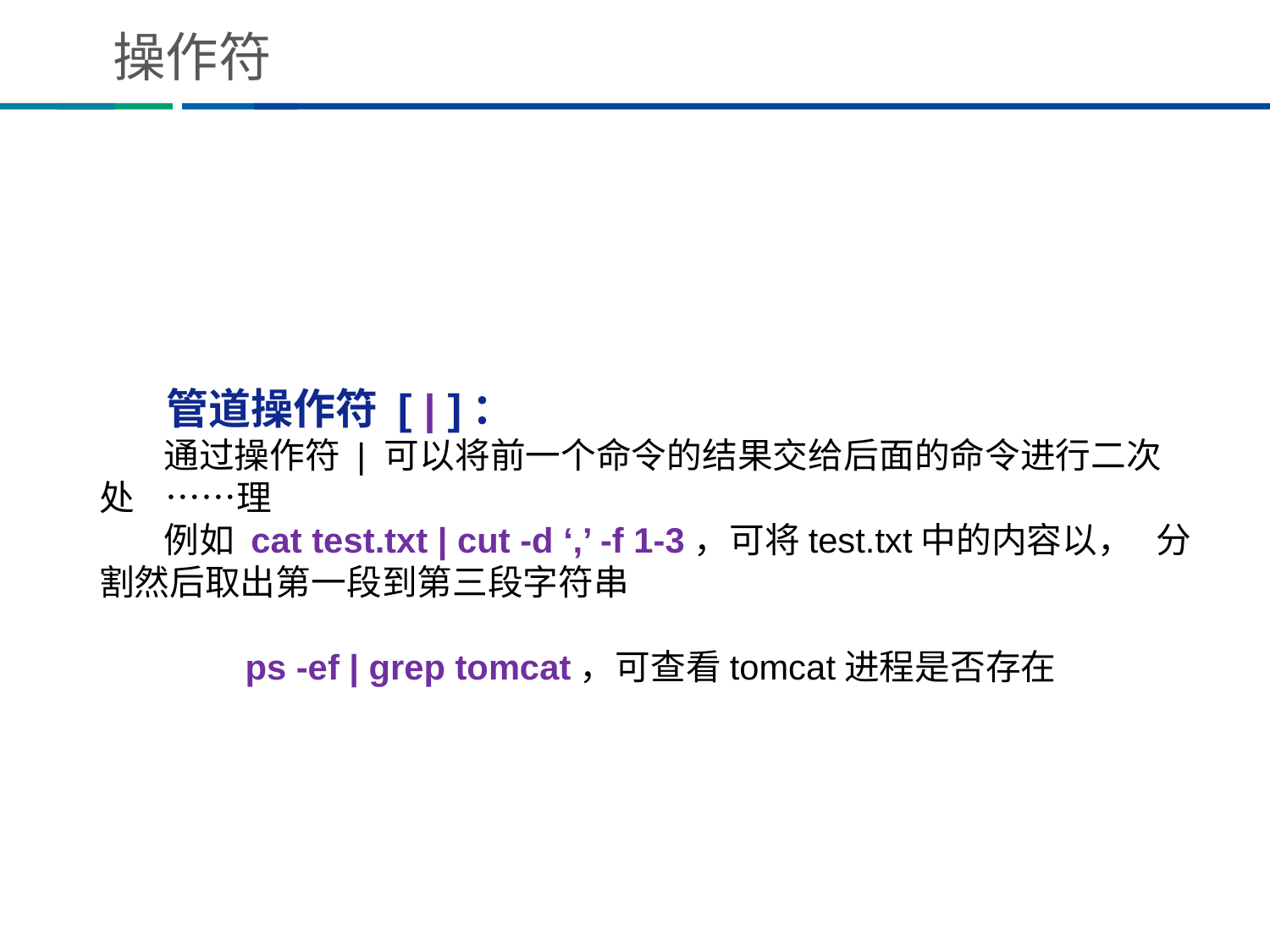

# 操作符

      管道操作符 [ | ]：
       通过操作符 | 可以将前一个命令的结果交给后面的命令进行二次处    ……理
       例如 cat test.txt | cut -d ‘,’ -f 1-3，可将test.txt中的内容以，   分割然后取出第一段到第三段字符串

               ps -ef | grep tomcat，可查看tomcat进程是否存在